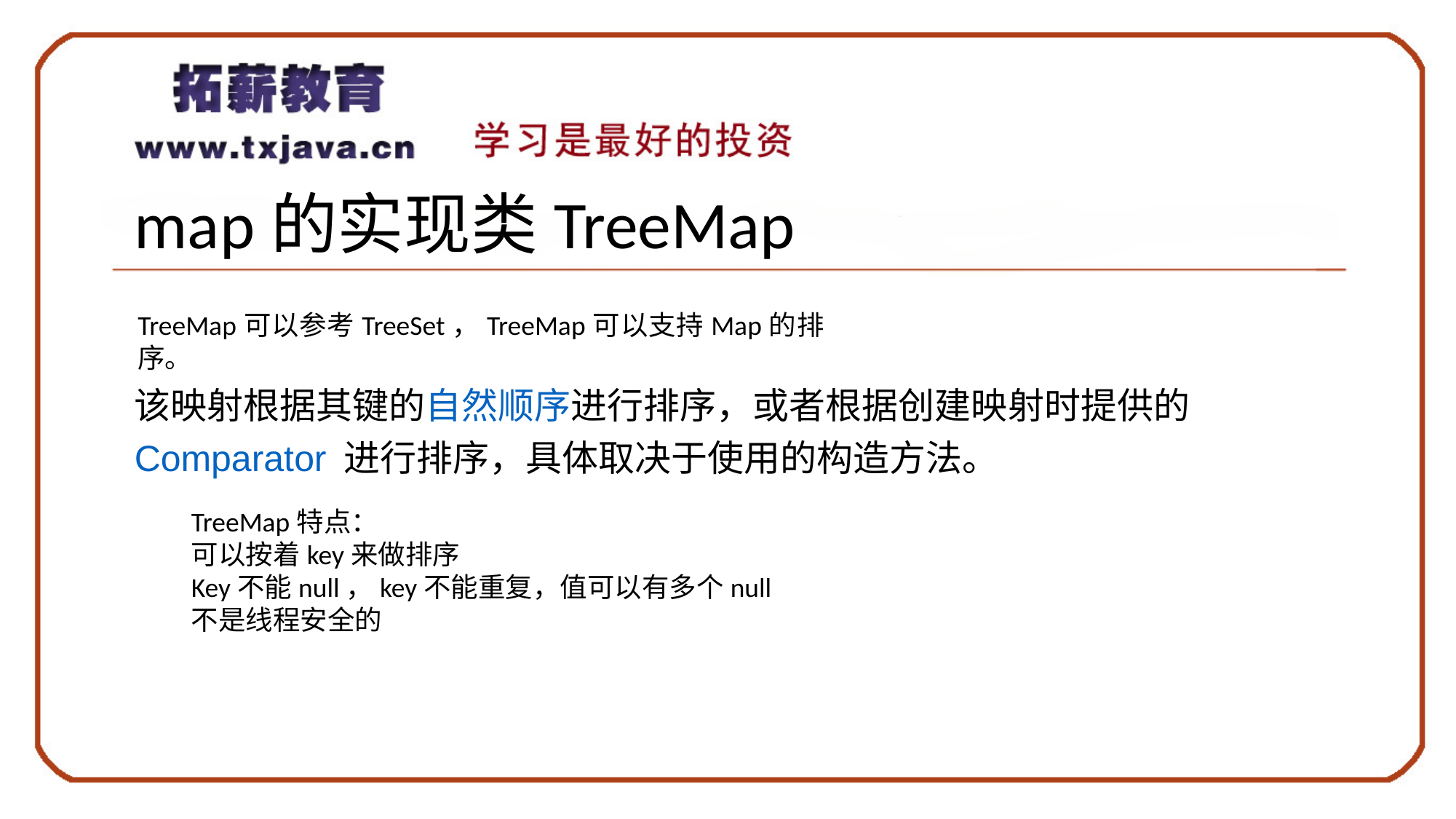

# map的实现类TreeMap
TreeMap可以参考TreeSet，TreeMap可以支持Map的排序。
该映射根据其键的自然顺序进行排序，或者根据创建映射时提供的 Comparator 进行排序，具体取决于使用的构造方法。
TreeMap特点：
可以按着key来做排序
Key不能null，key不能重复，值可以有多个null
不是线程安全的